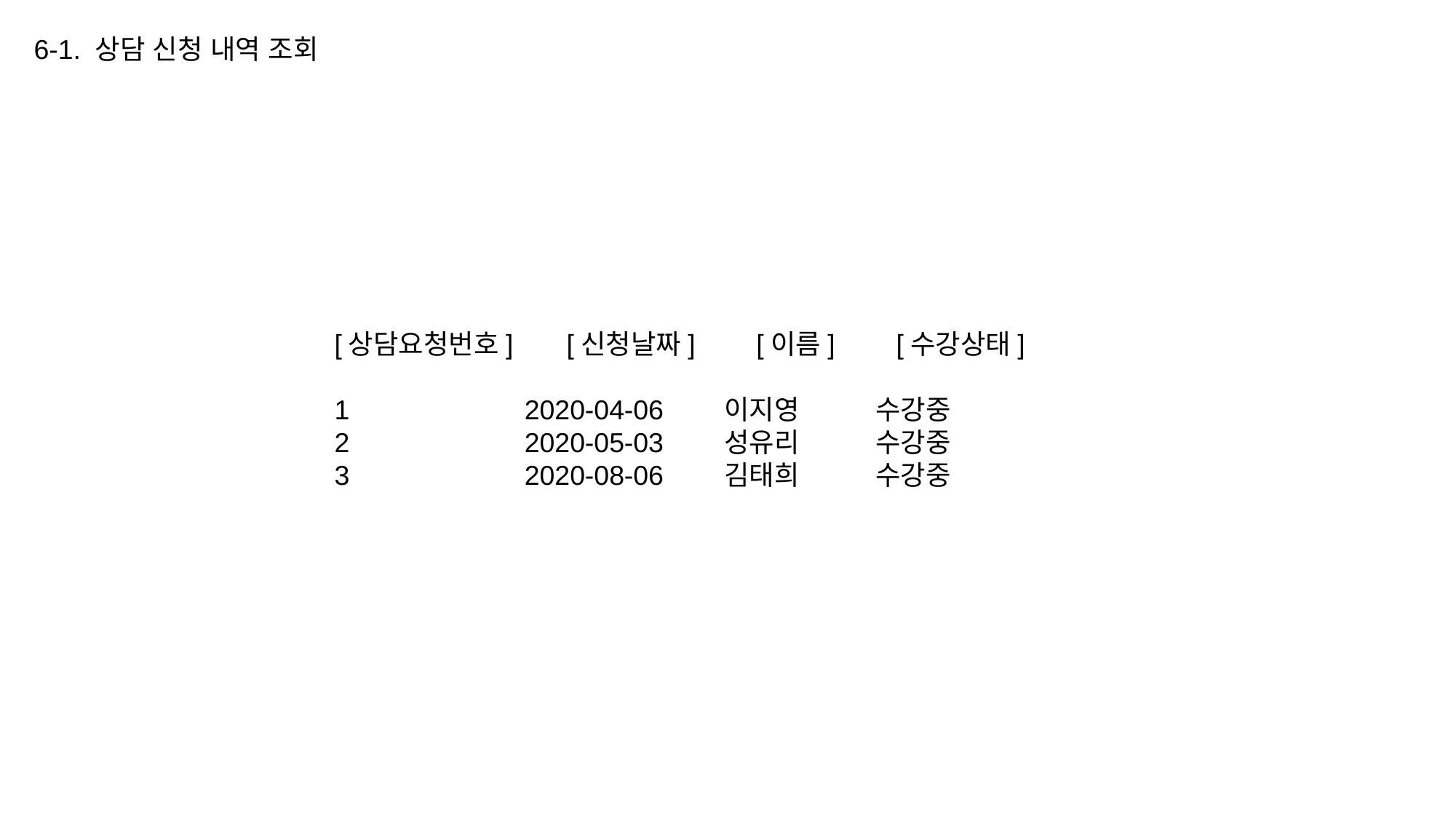

6-1. 상담 신청 내역 조회
[상담요청번호]       [신청날짜]        [이름]        [수강상태]

1                       2020-04-06       이지영          수강중
2                       2020-05-03       성유리          수강중
3                       2020-08-06       김태희          수강중